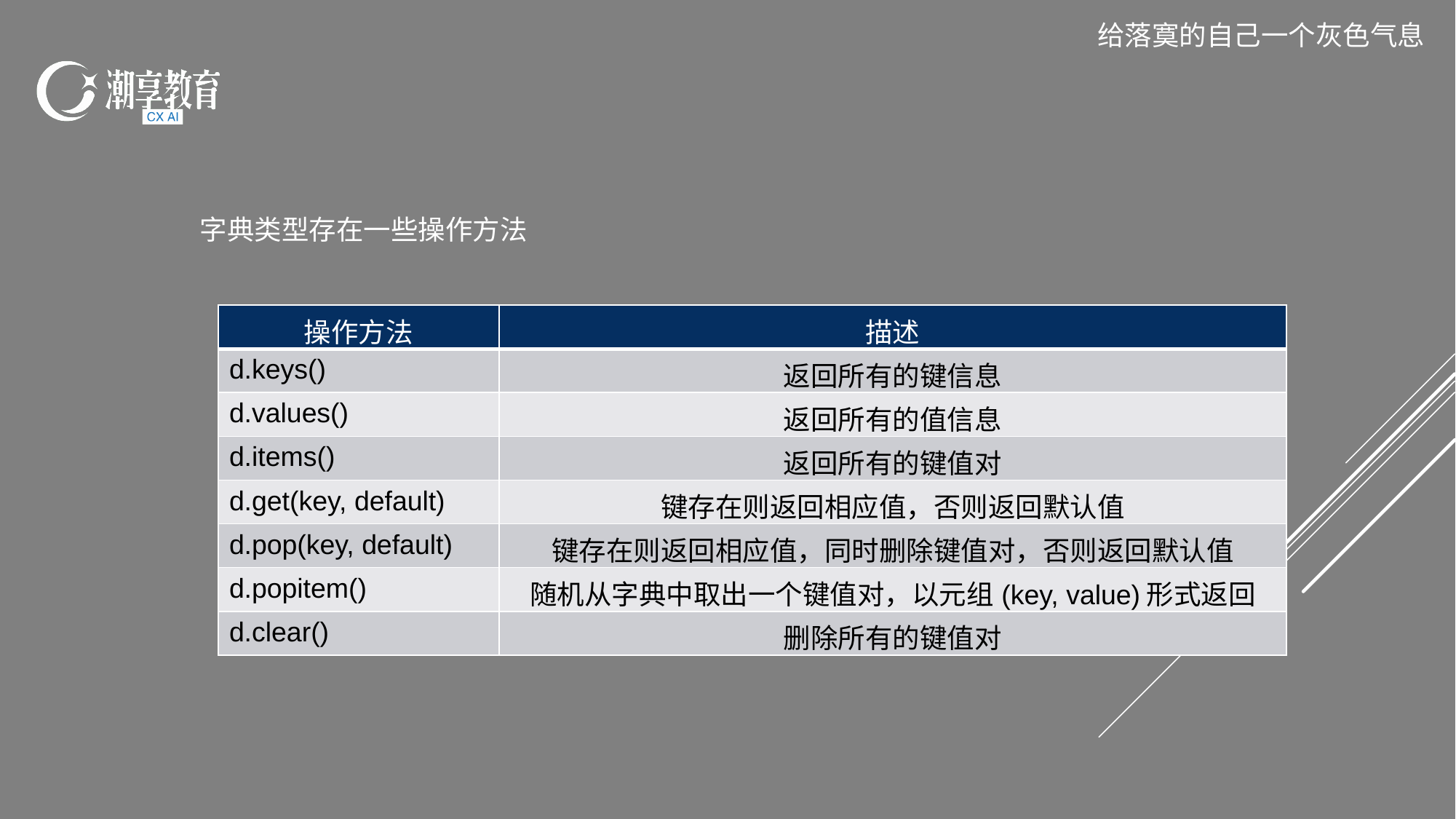

给落寞的自己一个灰色气息
字典类型存在一些操作方法
| 操作方法 | 描述 |
| --- | --- |
| d.keys() | 返回所有的键信息 |
| d.values() | 返回所有的值信息 |
| d.items() | 返回所有的键值对 |
| d.get(key, default) | 键存在则返回相应值，否则返回默认值 |
| d.pop(key, default) | 键存在则返回相应值，同时删除键值对，否则返回默认值 |
| d.popitem() | 随机从字典中取出一个键值对，以元组(key, value)形式返回 |
| d.clear() | 删除所有的键值对 |